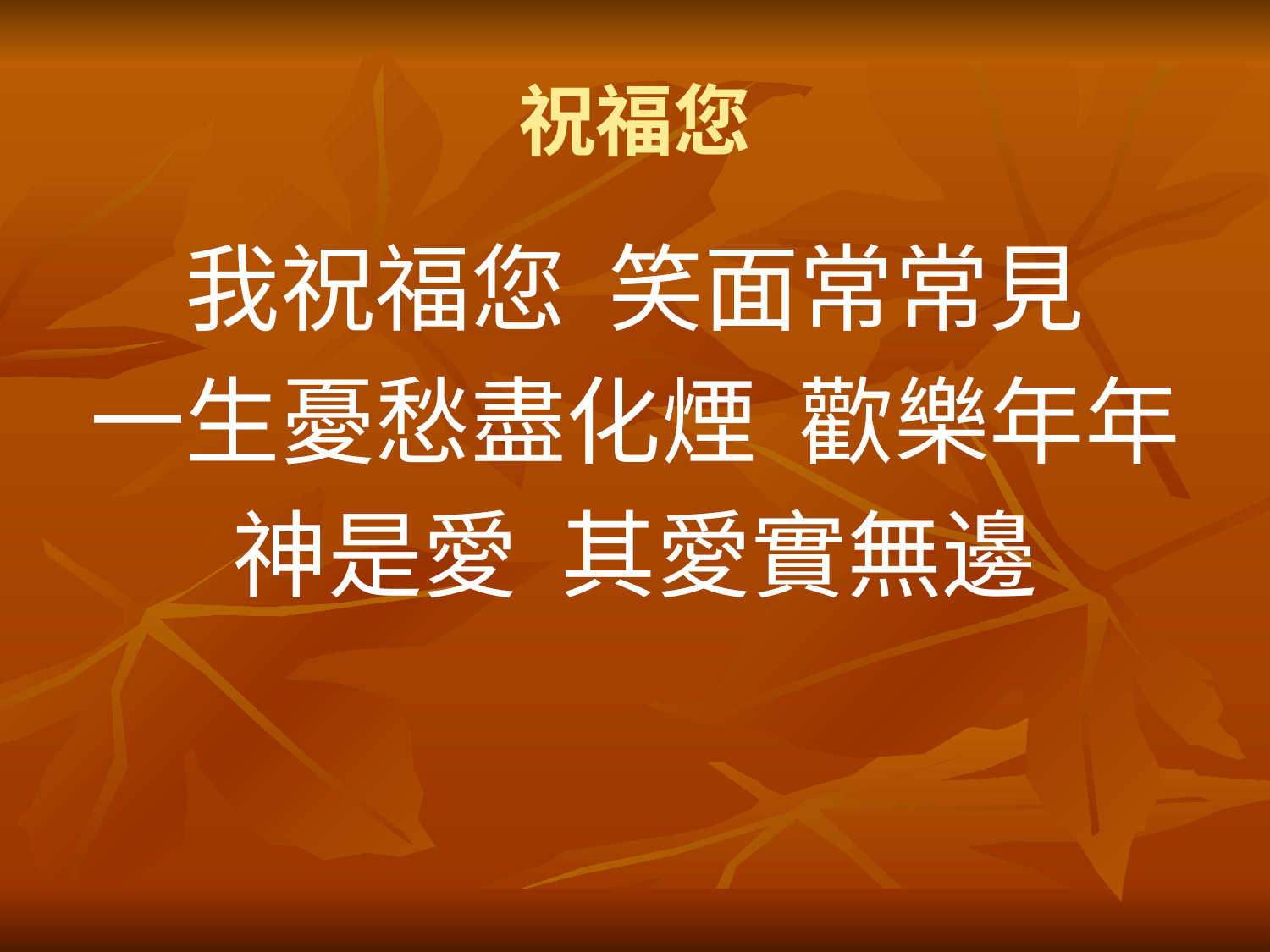

# 祝福您
我祝福您  笑面常常見
一生憂愁盡化煙  歡樂年年
神是愛  其愛實無邊